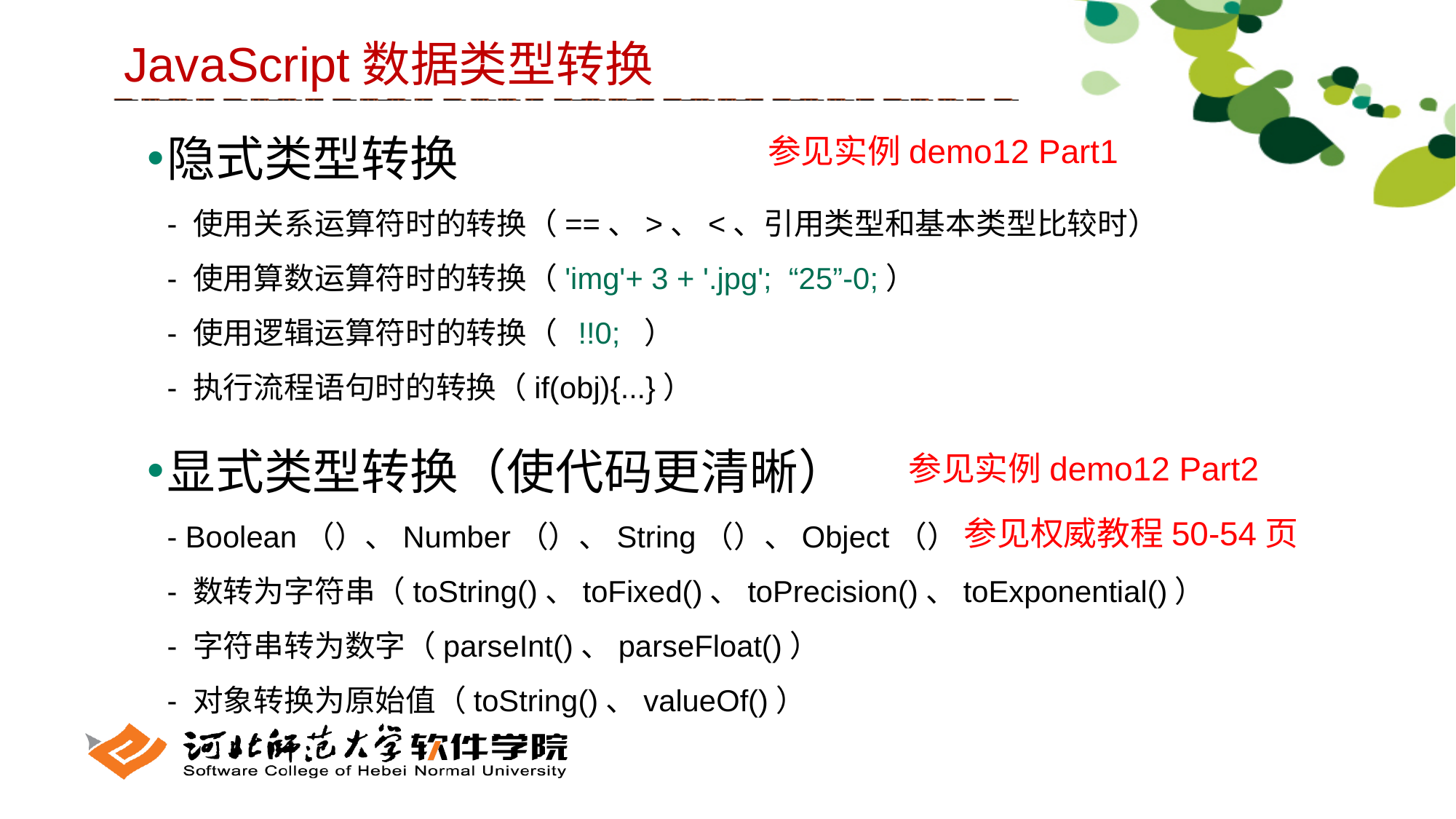

JavaScript数据类型转换
隐式类型转换
- 使用关系运算符时的转换（==、>、<、引用类型和基本类型比较时）
- 使用算数运算符时的转换（'img'+ 3 + '.jpg';  “25”-0;）
- 使用逻辑运算符时的转换（  !!0;  ）
- 执行流程语句时的转换（if(obj){...}）
显式类型转换（使代码更清晰）
- Boolean（）、Number（）、String（）、Object（）
- 数转为字符串（toString()、toFixed()、toPrecision()、toExponential()）
- 字符串转为数字（parseInt()、parseFloat()）
- 对象转换为原始值（toString()、valueOf()）

参见实例demo12 Part1
参见实例demo12 Part2
参见权威教程50-54页